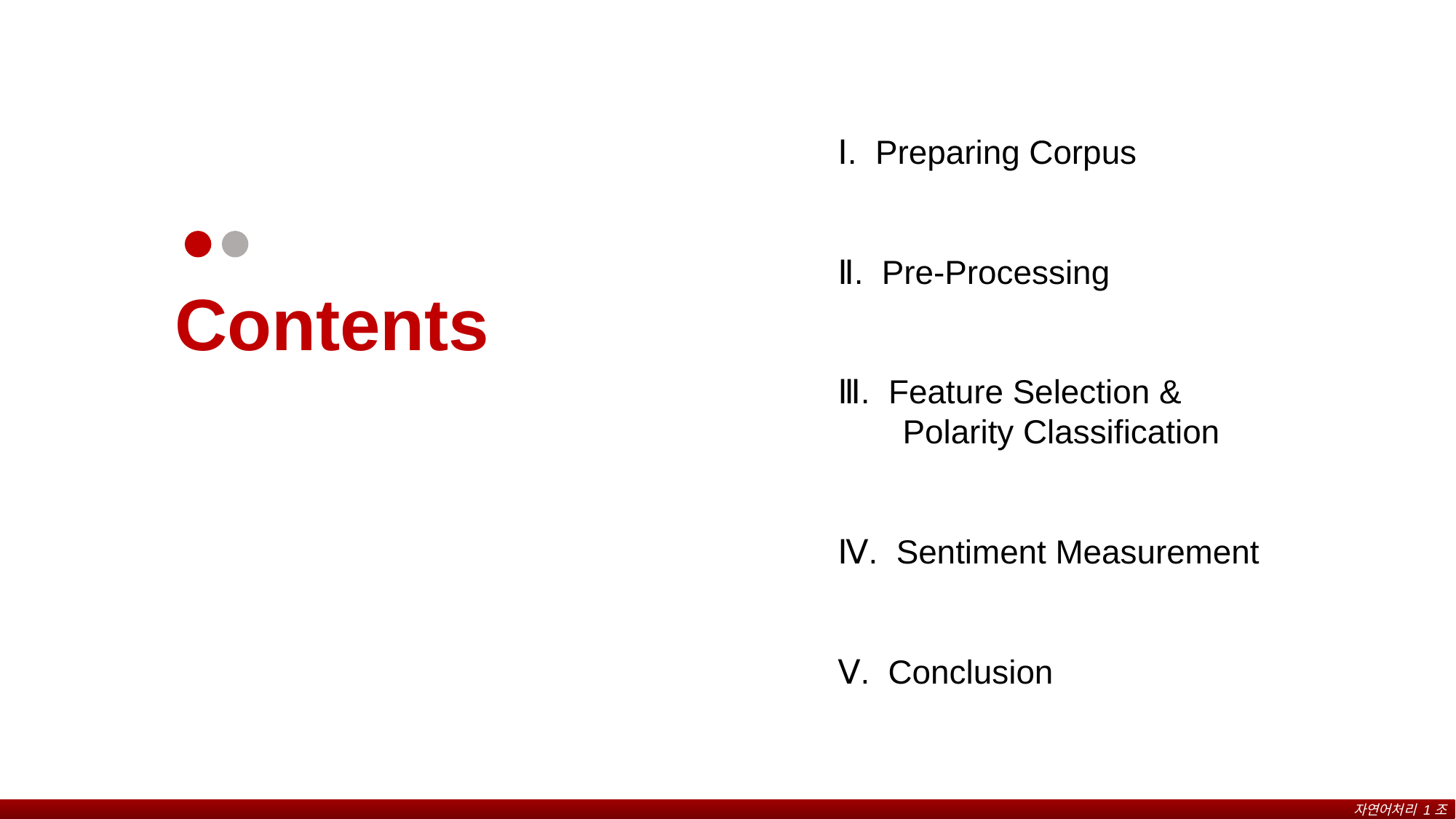

Ⅰ.  Preparing Corpus

Ⅱ.  Pre-Processing

Ⅲ.  Feature Selection &
       Polarity Classification

Ⅳ.  Sentiment Measurement

Ⅴ.  Conclusion

Contents
자연어처리 1조